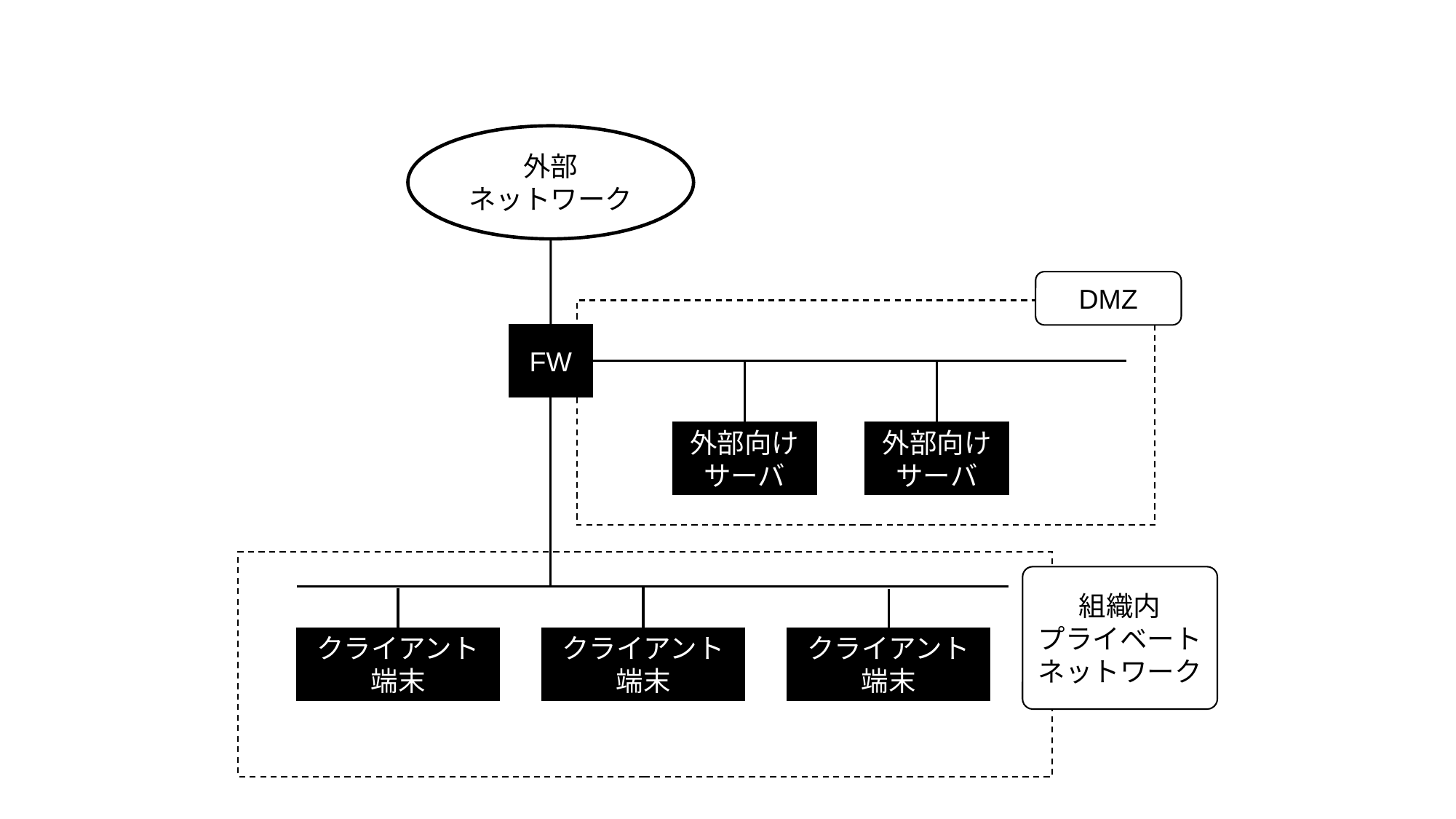

外部
ネットワーク
DMZ

FW
外部向けサーバ
外部向けサーバ

組織内
プライベート
ネットワーク
クライアント端末
クライアント端末
クライアント端末